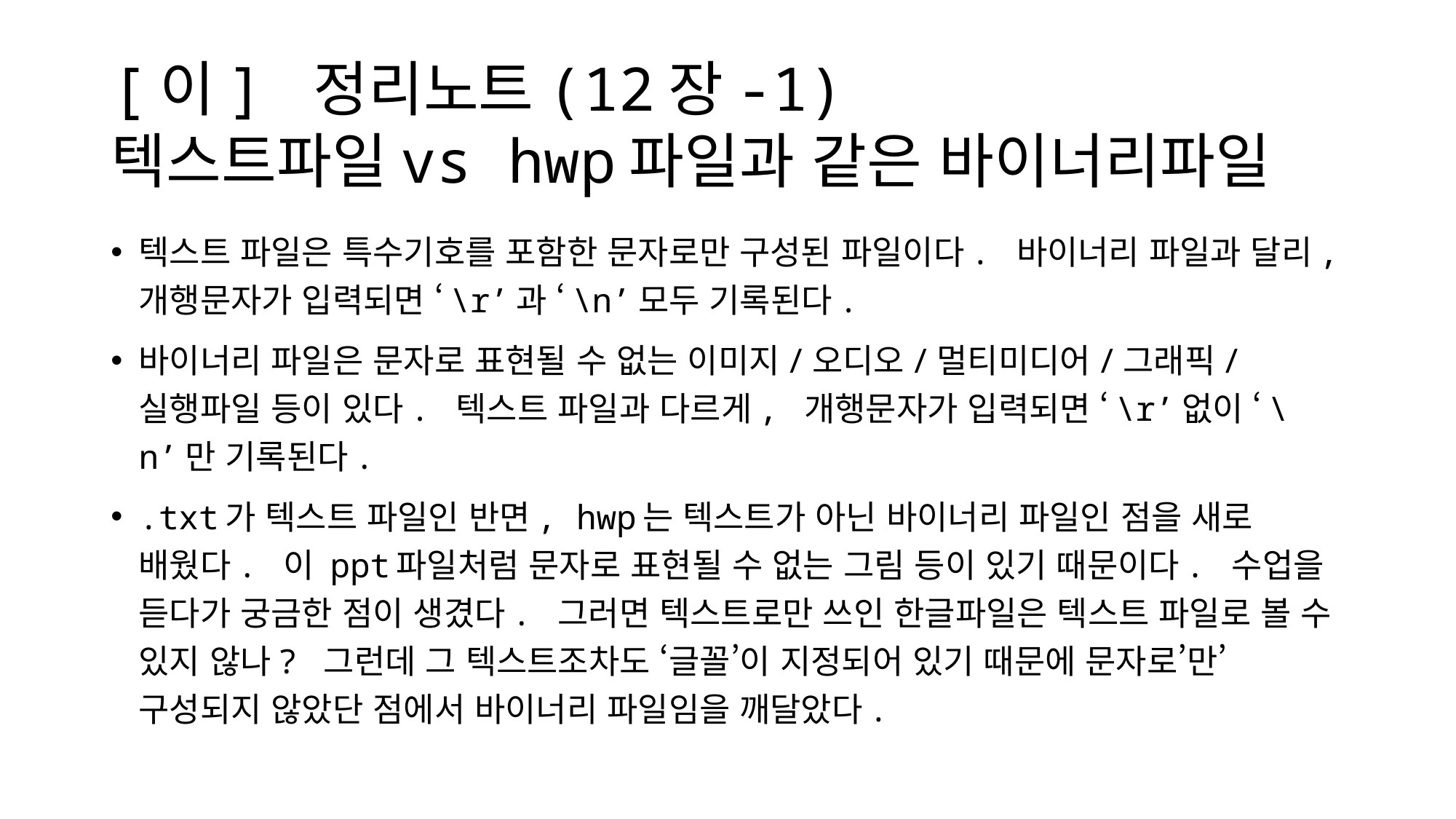

# [이] 정리노트(12장-1) 텍스트파일vs hwp파일과 같은 바이너리파일
텍스트 파일은 특수기호를 포함한 문자로만 구성된 파일이다. 바이너리 파일과 달리, 개행문자가 입력되면 ‘\r’과 ‘\n’모두 기록된다.
바이너리 파일은 문자로 표현될 수 없는 이미지/오디오/멀티미디어/그래픽/실행파일 등이 있다. 텍스트 파일과 다르게, 개행문자가 입력되면 ‘\r’없이 ‘\n’만 기록된다.
.txt가 텍스트 파일인 반면, hwp는 텍스트가 아닌 바이너리 파일인 점을 새로 배웠다. 이 ppt파일처럼 문자로 표현될 수 없는 그림 등이 있기 때문이다. 수업을 듣다가 궁금한 점이 생겼다. 그러면 텍스트로만 쓰인 한글파일은 텍스트 파일로 볼 수 있지 않나? 그런데 그 텍스트조차도 ‘글꼴’이 지정되어 있기 때문에 문자로’만’구성되지 않았단 점에서 바이너리 파일임을 깨달았다.